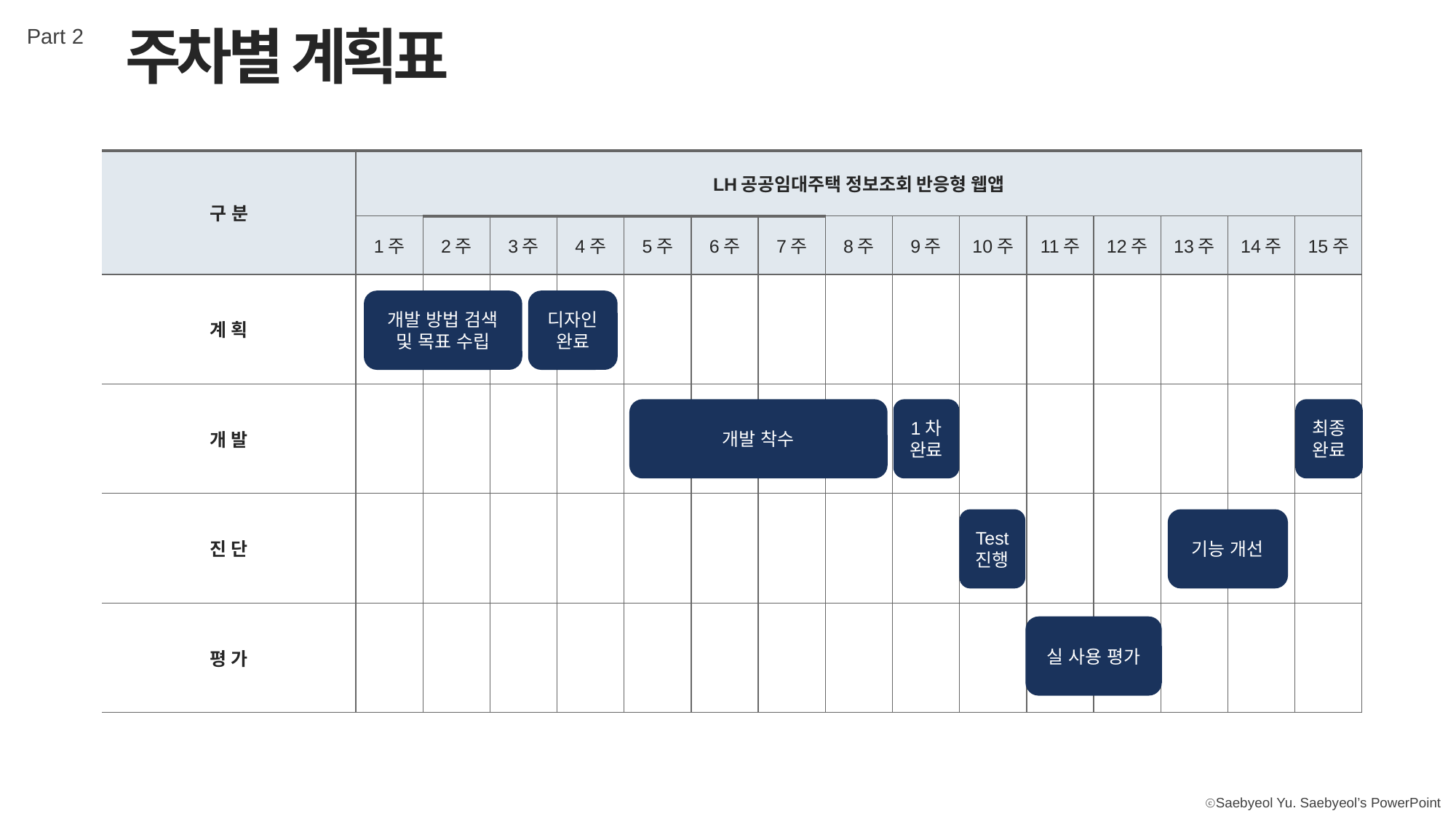

주차별 계획표
Part 2
| 구 분 | LH공공임대주택 정보조회 반응형 웹앱 |  |  |  |  |  |  |  |  |  |  |  |  |  |  |
| --- | --- | --- | --- | --- | --- | --- | --- | --- | --- | --- | --- | --- | --- | --- | --- |
|  | 1주 | 2주 | 3주 | 4주 | 5주 | 6주 | 7주 | 8주 | 9주 | 10주 | 11주 | 12주 | 13주 | 14주 | 15주 |
| 계 획 |  |  |  |  |  |  |  |  |  |  |  |  |  |  |  |
| 개 발 |  |  |  |  |  |  |  |  |  |  |  |  |  |  |  |
| 진 단 |  |  |  |  |  |  |  |  |  |  |  |  |  |  |  |
| 평 가 |  |  |  |  |  |  |  |  |  |  |  |  |  |  |  |
디자인
완료
개발 방법 검색
및 목표 수립
최종
완료
개발 착수
1차
완료
Test
진행
기능 개선
실 사용 평가